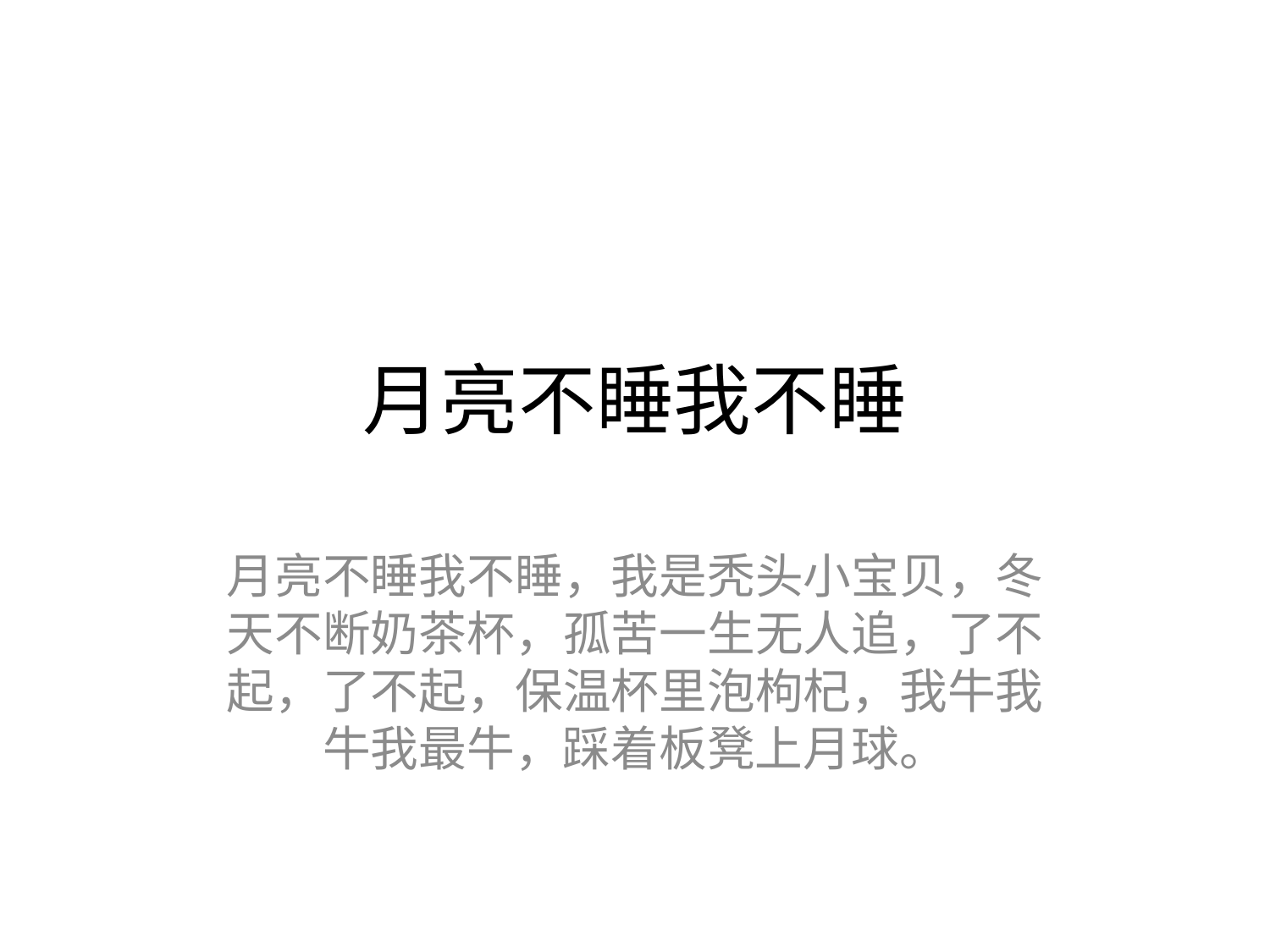

# 月亮不睡我不睡
月亮不睡我不睡，我是秃头小宝贝，冬天不断奶茶杯，孤苦一生无人追，了不起，了不起，保温杯里泡枸杞，我牛我牛我最牛，踩着板凳上月球。